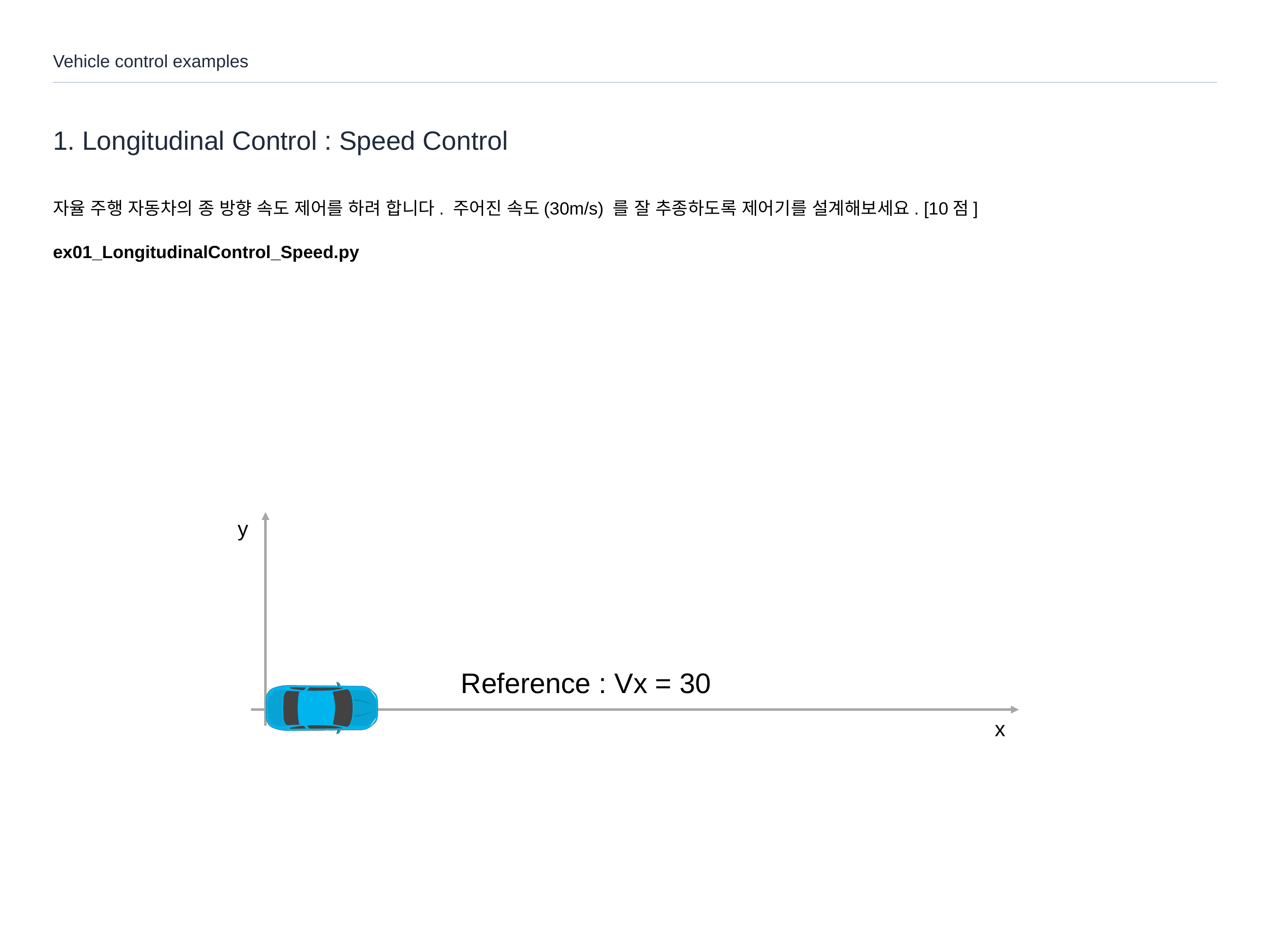

Vehicle control examples
# 1. Longitudinal Control : Speed Control
자율 주행 자동차의 종 방향 속도 제어를 하려 합니다. 주어진 속도(30m/s) 를 잘 추종하도록 제어기를 설계해보세요. [10점]
ex01_LongitudinalControl_Speed.py

y
Reference : Vx = 30

x